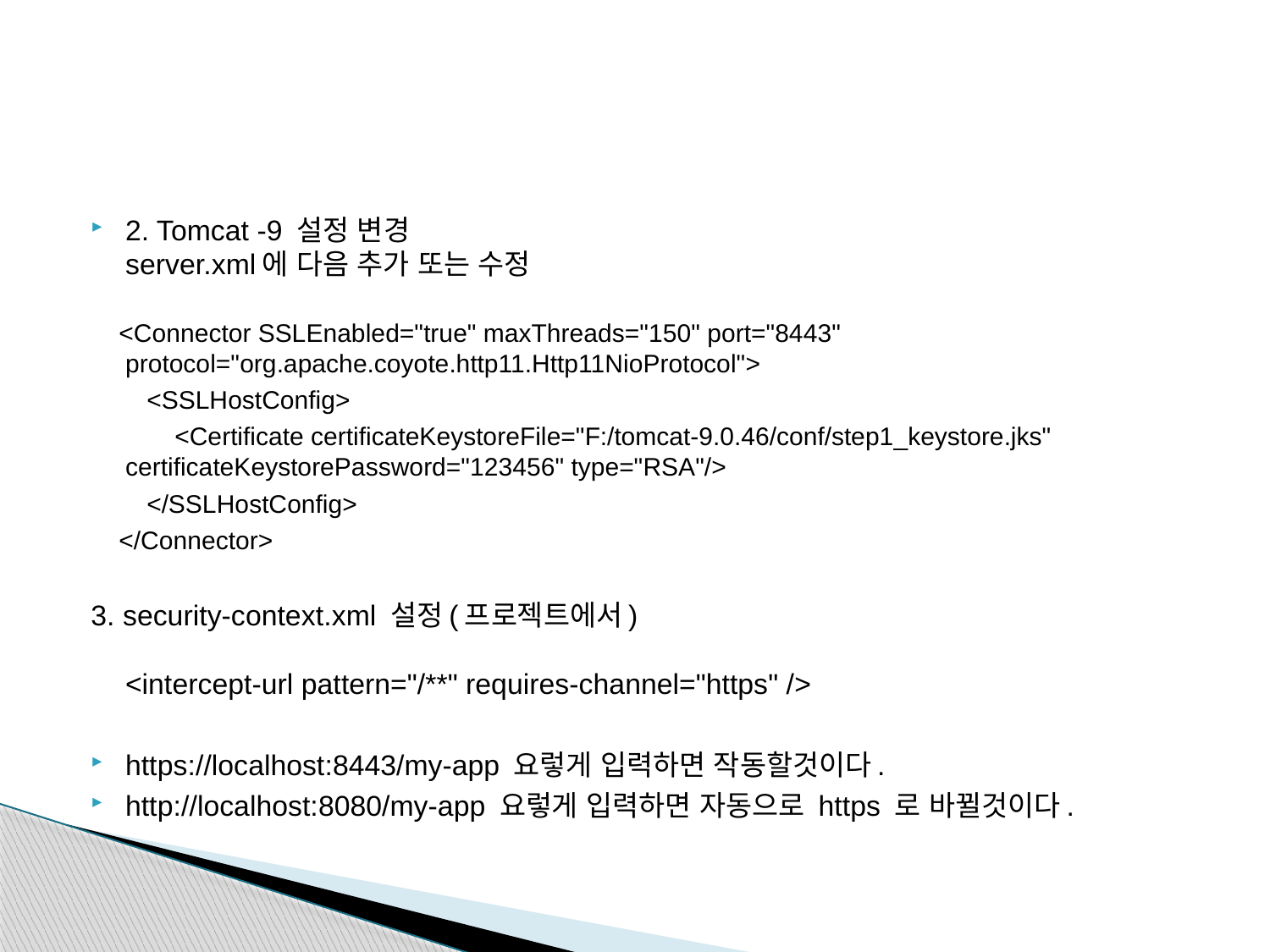

#
2. Tomcat -9 설정 변경
server.xml에 다음 추가 또는 수정
    <Connector SSLEnabled="true" maxThreads="150" port="8443" protocol="org.apache.coyote.http11.Http11NioProtocol">
        <SSLHostConfig>
            <Certificate certificateKeystoreFile="F:/tomcat-9.0.46/conf/step1_keystore.jks" certificateKeystorePassword="123456" type="RSA"/>
        </SSLHostConfig>
    </Connector>

3. security-context.xml 설정(프로젝트에서)
<intercept-url pattern="/**" requires-channel="https" />

https://localhost:8443/my-app 요렇게 입력하면 작동할것이다.
http://localhost:8080/my-app 요렇게 입력하면 자동으로 https 로 바뀔것이다.